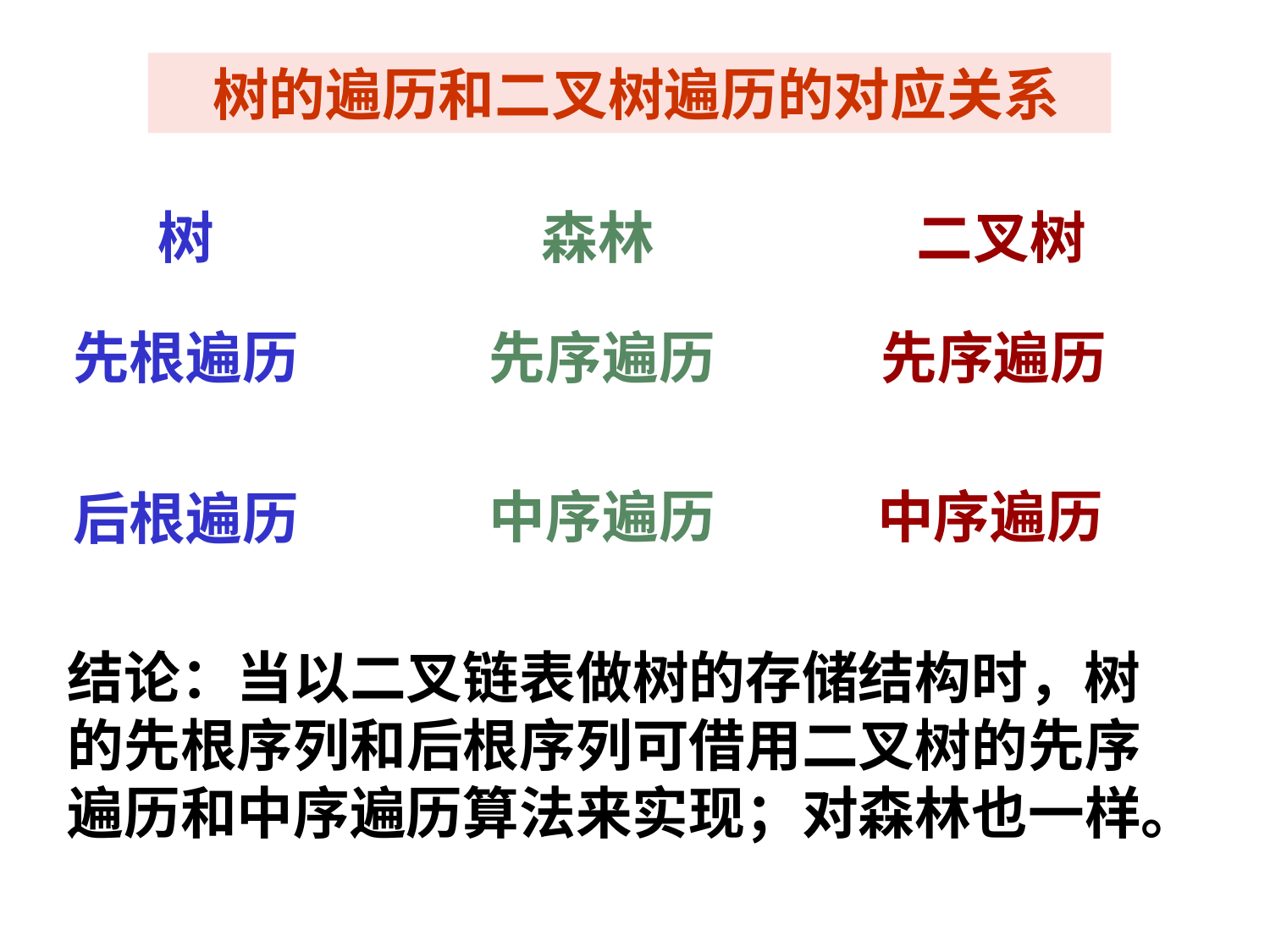

树的遍历和二叉树遍历的对应关系
树
森林
二叉树
先根遍历
先序遍历
先序遍历
中序遍历
中序遍历
后根遍历
结论：当以二叉链表做树的存储结构时，树的先根序列和后根序列可借用二叉树的先序遍历和中序遍历算法来实现；对森林也一样。